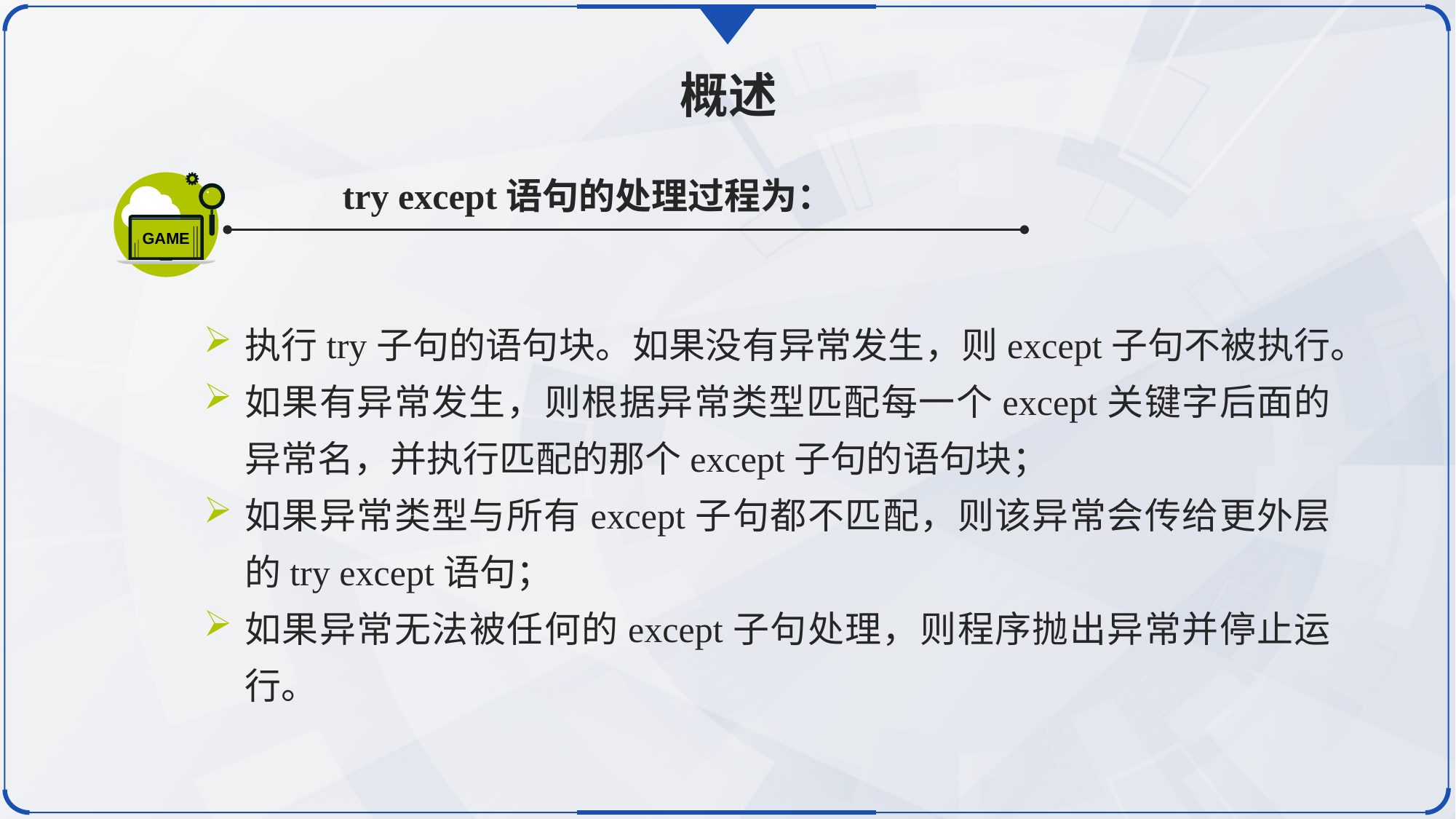

概述
try except语句的处理过程为：

GAME
执行try子句的语句块。如果没有异常发生，则except子句不被执行。
如果有异常发生，则根据异常类型匹配每一个except关键字后面的异常名，并执行匹配的那个except子句的语句块；
如果异常类型与所有except子句都不匹配，则该异常会传给更外层的try except语句；
如果异常无法被任何的except子句处理，则程序抛出异常并停止运行。